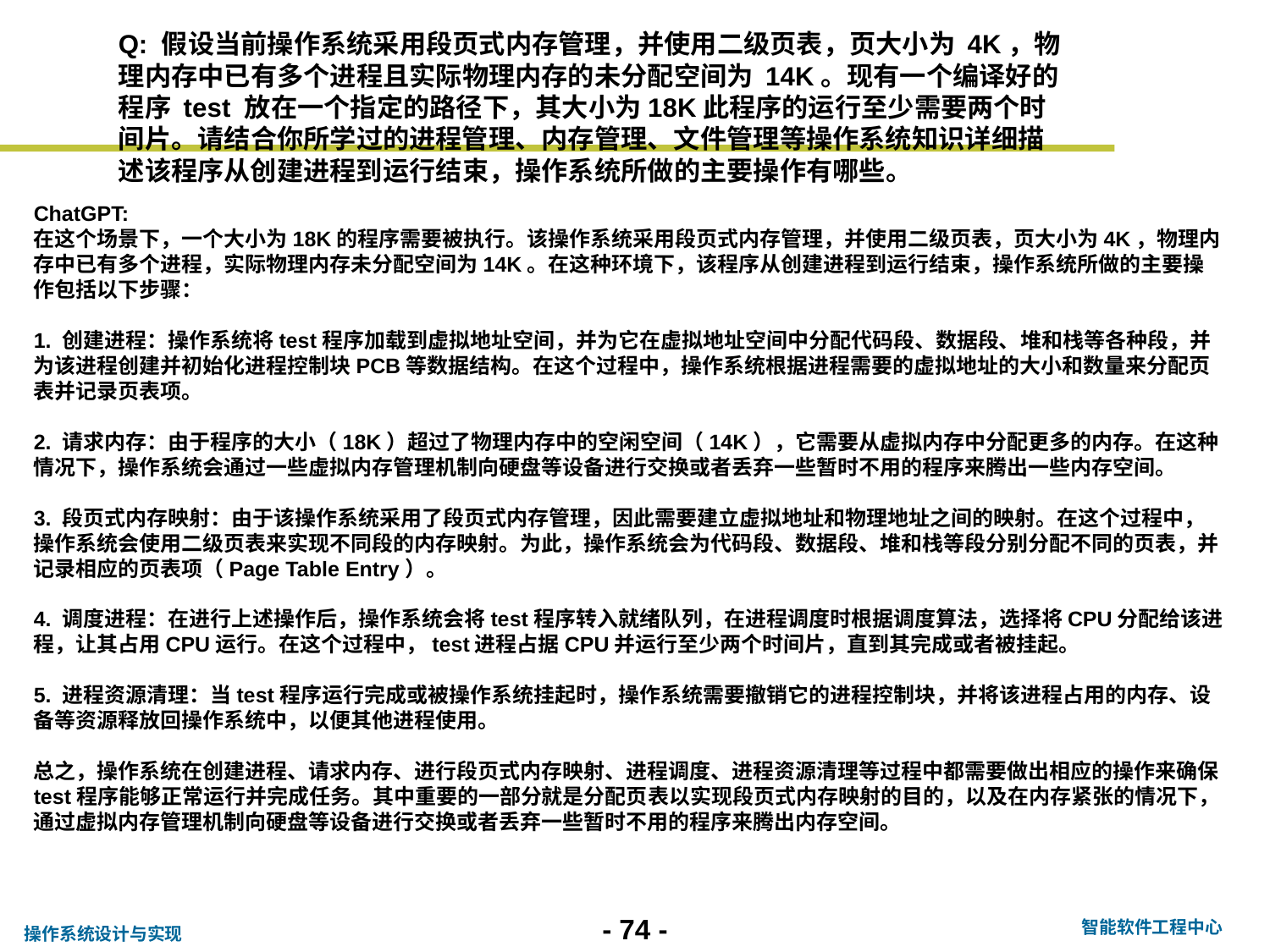

Q: 假设当前操作系统采用段页式内存管理，并使用二级页表，页大小为 4K，物理内存中已有多个进程且实际物理内存的未分配空间为 14K。现有一个编译好的程序 test 放在一个指定的路径下，其大小为18K此程序的运行至少需要两个时间片。请结合你所学过的进程管理、内存管理、文件管理等操作系统知识详细描述该程序从创建进程到运行结束，操作系统所做的主要操作有哪些。
ChatGPT:
在这个场景下，一个大小为18K的程序需要被执行。该操作系统采用段页式内存管理，并使用二级页表，页大小为4K，物理内存中已有多个进程，实际物理内存未分配空间为14K。在这种环境下，该程序从创建进程到运行结束，操作系统所做的主要操作包括以下步骤：

1. 创建进程：操作系统将test程序加载到虚拟地址空间，并为它在虚拟地址空间中分配代码段、数据段、堆和栈等各种段，并为该进程创建并初始化进程控制块PCB等数据结构。在这个过程中，操作系统根据进程需要的虚拟地址的大小和数量来分配页表并记录页表项。

2. 请求内存：由于程序的大小（18K）超过了物理内存中的空闲空间（14K），它需要从虚拟内存中分配更多的内存。在这种情况下，操作系统会通过一些虚拟内存管理机制向硬盘等设备进行交换或者丢弃一些暂时不用的程序来腾出一些内存空间。

3. 段页式内存映射：由于该操作系统采用了段页式内存管理，因此需要建立虚拟地址和物理地址之间的映射。在这个过程中，操作系统会使用二级页表来实现不同段的内存映射。为此，操作系统会为代码段、数据段、堆和栈等段分别分配不同的页表，并记录相应的页表项（Page Table Entry）。

4. 调度进程：在进行上述操作后，操作系统会将test程序转入就绪队列，在进程调度时根据调度算法，选择将CPU分配给该进程，让其占用CPU运行。在这个过程中，test进程占据CPU并运行至少两个时间片，直到其完成或者被挂起。

5. 进程资源清理：当test程序运行完成或被操作系统挂起时，操作系统需要撤销它的进程控制块，并将该进程占用的内存、设备等资源释放回操作系统中，以便其他进程使用。

总之，操作系统在创建进程、请求内存、进行段页式内存映射、进程调度、进程资源清理等过程中都需要做出相应的操作来确保test程序能够正常运行并完成任务。其中重要的一部分就是分配页表以实现段页式内存映射的目的，以及在内存紧张的情况下，通过虚拟内存管理机制向硬盘等设备进行交换或者丢弃一些暂时不用的程序来腾出内存空间。